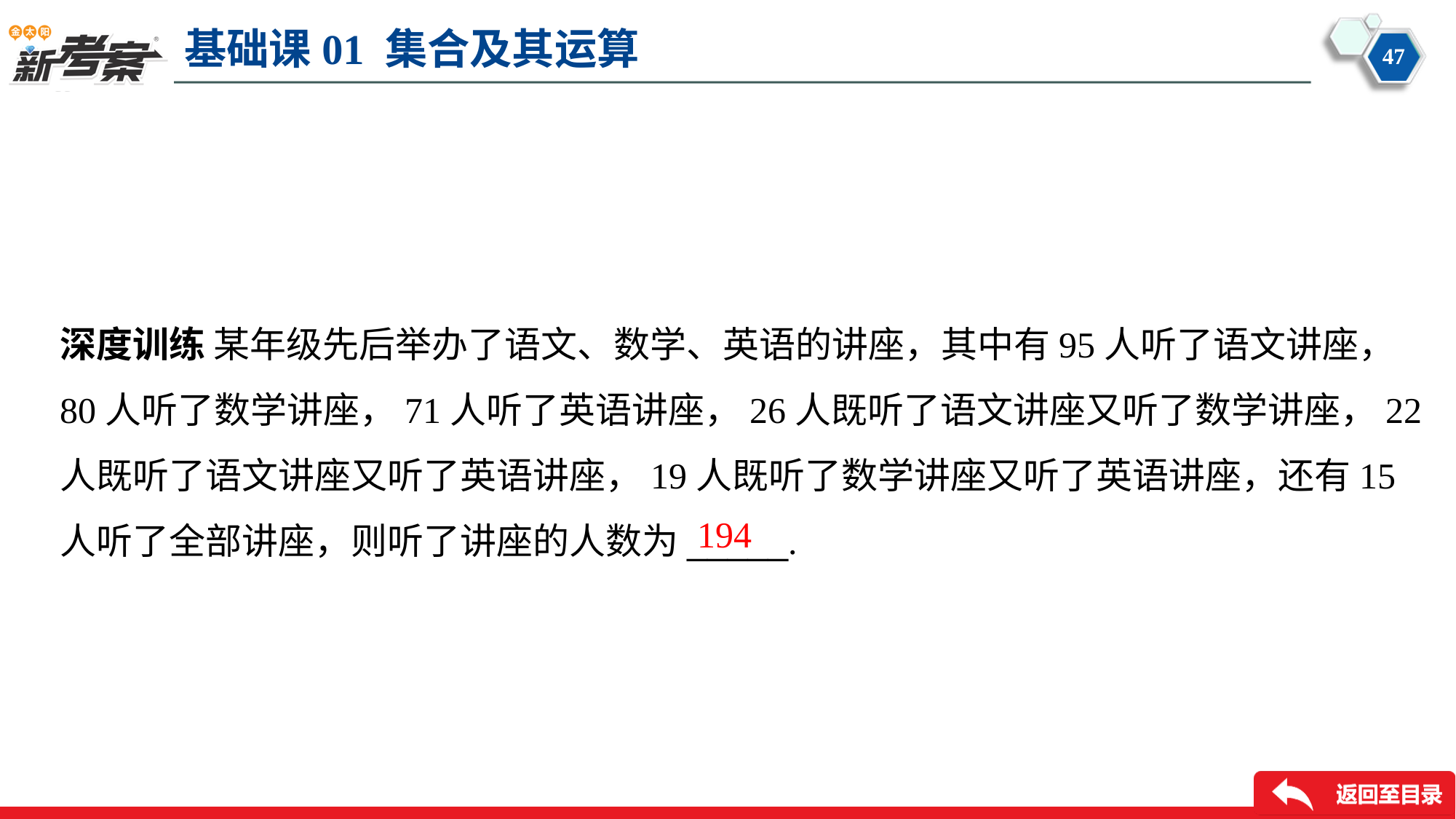

深度训练 某年级先后举办了语文、数学、英语的讲座，其中有95人听了语文讲座，
80人听了数学讲座，71人听了英语讲座，26人既听了语文讲座又听了数学讲座，22
人既听了语文讲座又听了英语讲座，19人既听了数学讲座又听了英语讲座，还有15
人听了全部讲座，则听了讲座的人数为_____.
194